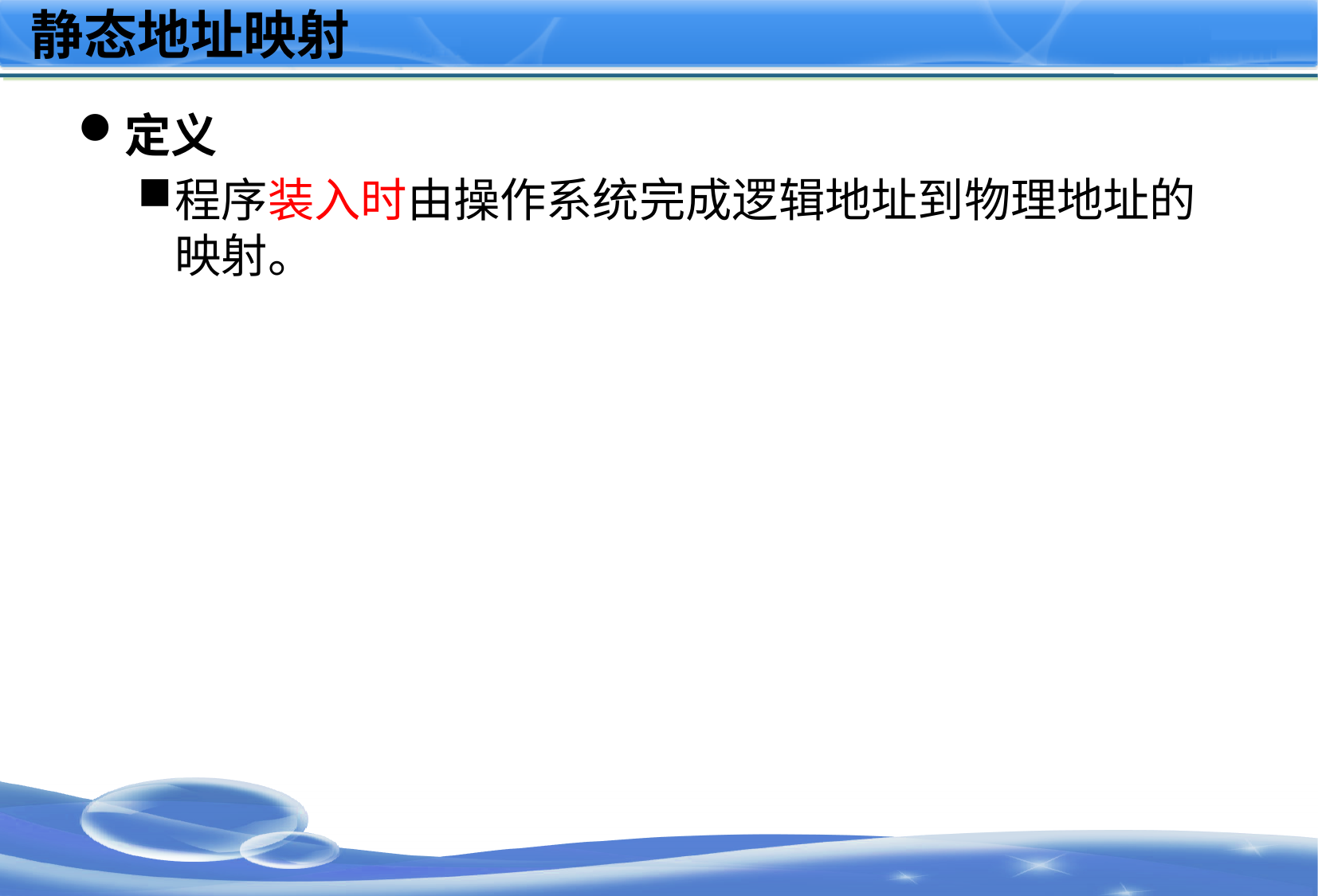

# 静态地址映射
定义
程序装入时由操作系统完成逻辑地址到物理地址的映射。